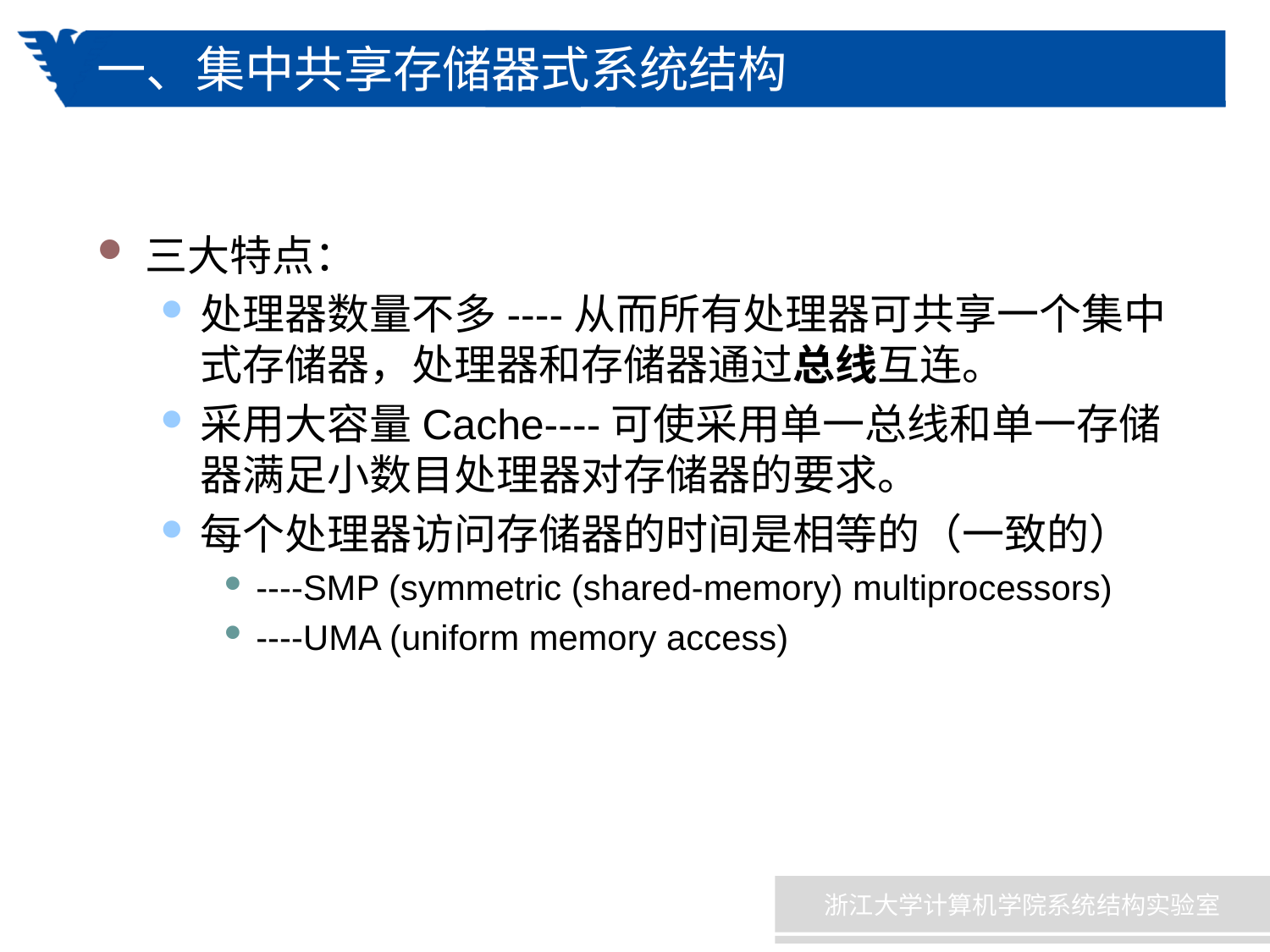

# 一、集中共享存储器式系统结构
三大特点：
处理器数量不多----从而所有处理器可共享一个集中式存储器，处理器和存储器通过总线互连。
采用大容量Cache----可使采用单一总线和单一存储器满足小数目处理器对存储器的要求。
每个处理器访问存储器的时间是相等的（一致的）
----SMP (symmetric (shared-memory) multiprocessors)
----UMA (uniform memory access)